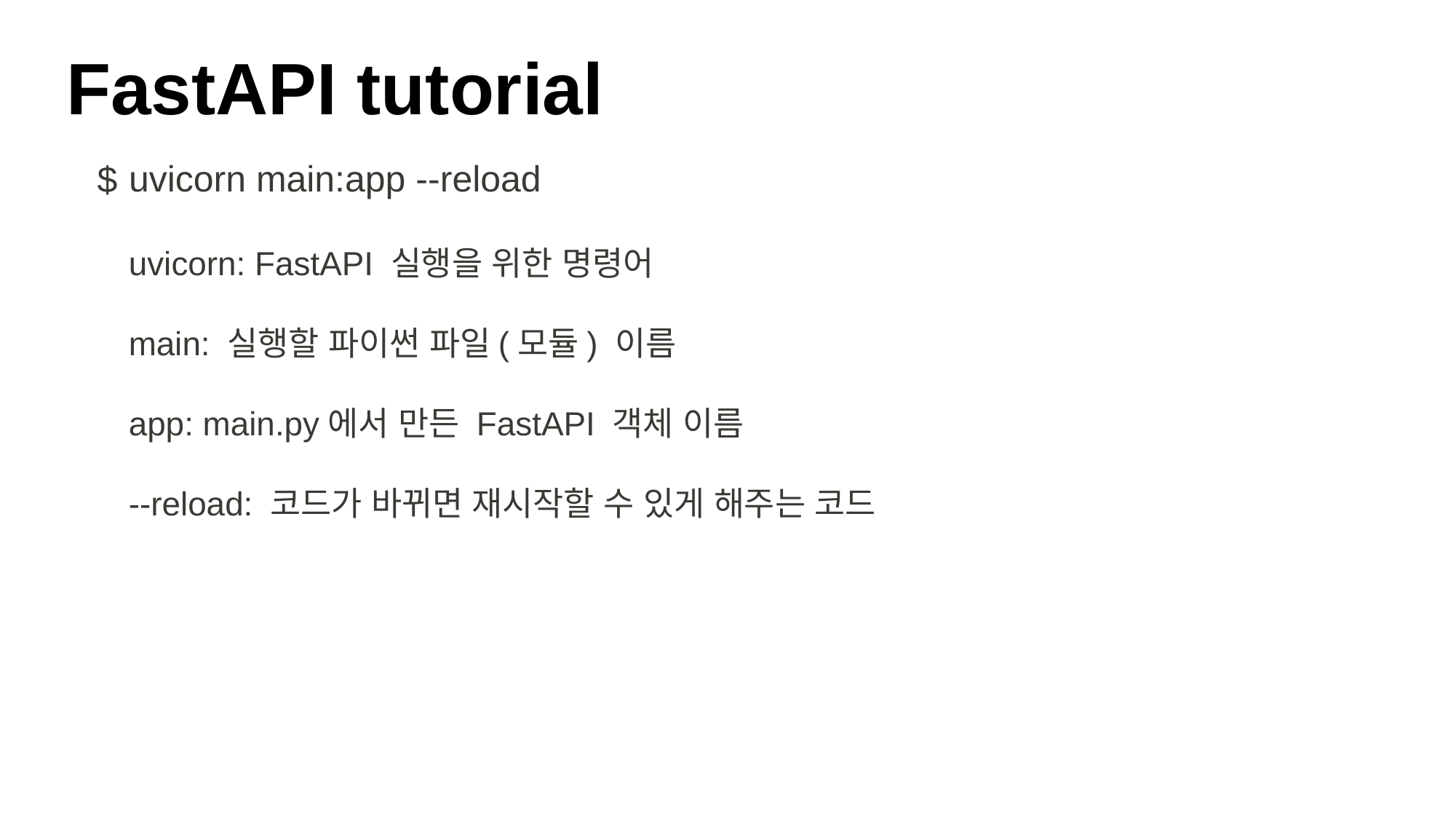

FastAPI tutorial

uvicorn main:app --reload
$
uvicorn: FastAPI 실행을 위한 명령어

main: 실행할 파이썬 파일(모듈) 이름

app: main.py에서 만든 FastAPI 객체 이름

--reload: 코드가 바뀌면 재시작할 수 있게 해주는 코드